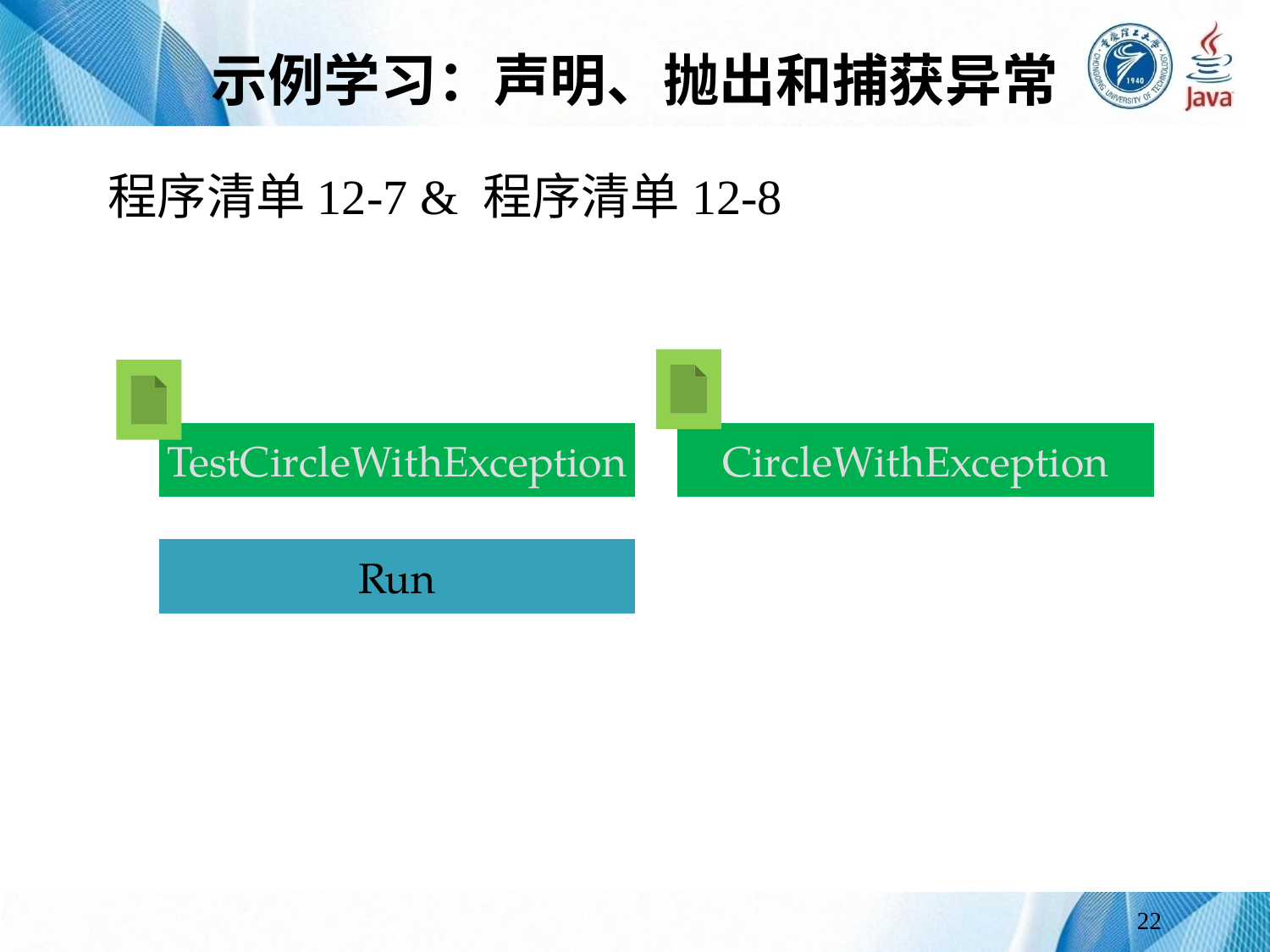

# 示例学习：声明、抛出和捕获异常
程序清单12-7 & 程序清单12-8

TestCircleWithException
CircleWithException
Run
22